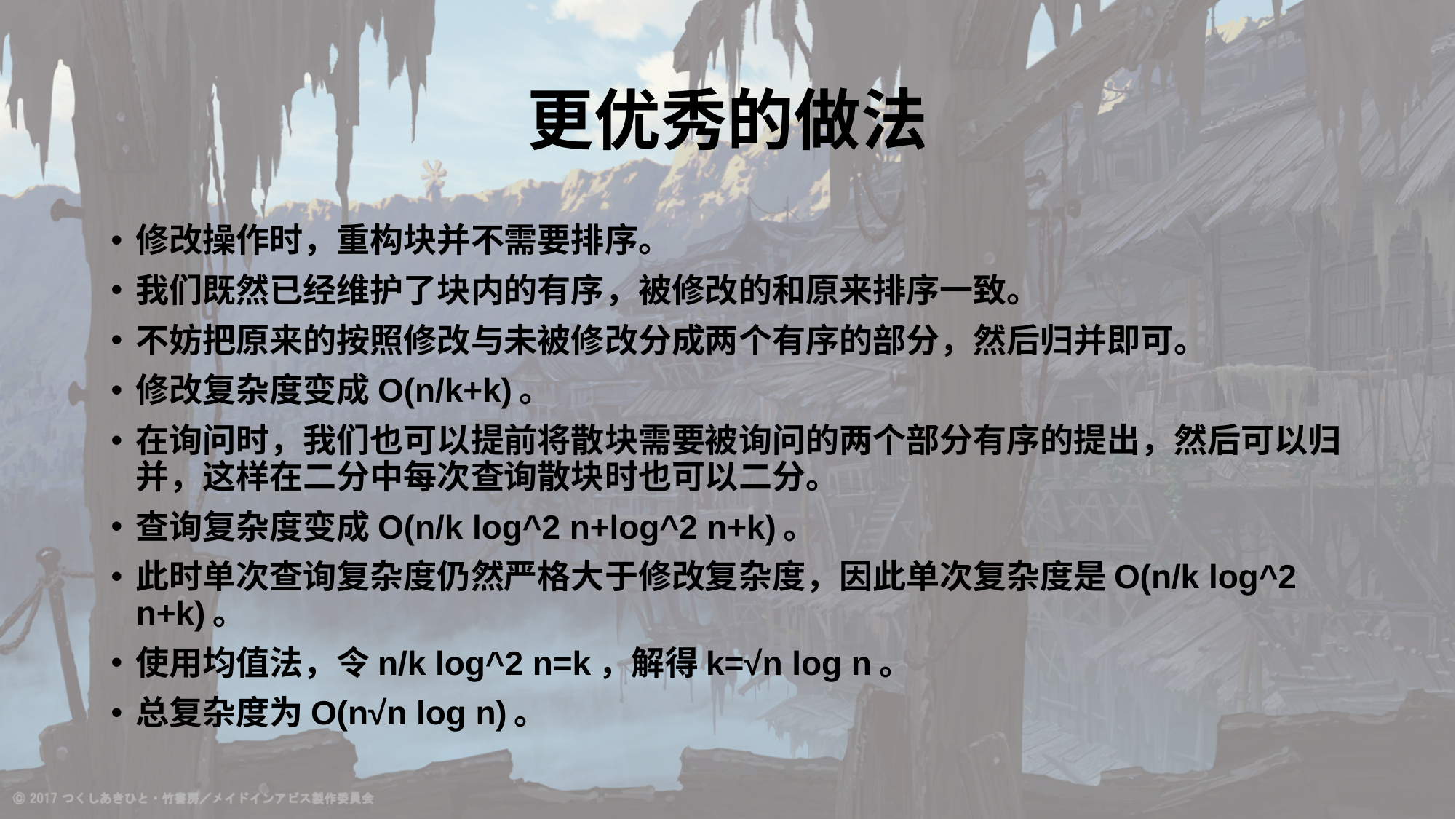

# 更优秀的做法
修改操作时，重构块并不需要排序。
我们既然已经维护了块内的有序，被修改的和原来排序一致。
不妨把原来的按照修改与未被修改分成两个有序的部分，然后归并即可。
修改复杂度变成O(n/k+k)。
在询问时，我们也可以提前将散块需要被询问的两个部分有序的提出，然后可以归并，这样在二分中每次查询散块时也可以二分。
查询复杂度变成O(n/k log^2 n+log^2 n+k)。
此时单次查询复杂度仍然严格大于修改复杂度，因此单次复杂度是O(n/k log^2 n+k)。
使用均值法，令n/k log^2 n=k，解得k=√n log n。
总复杂度为O(n√n log n)。